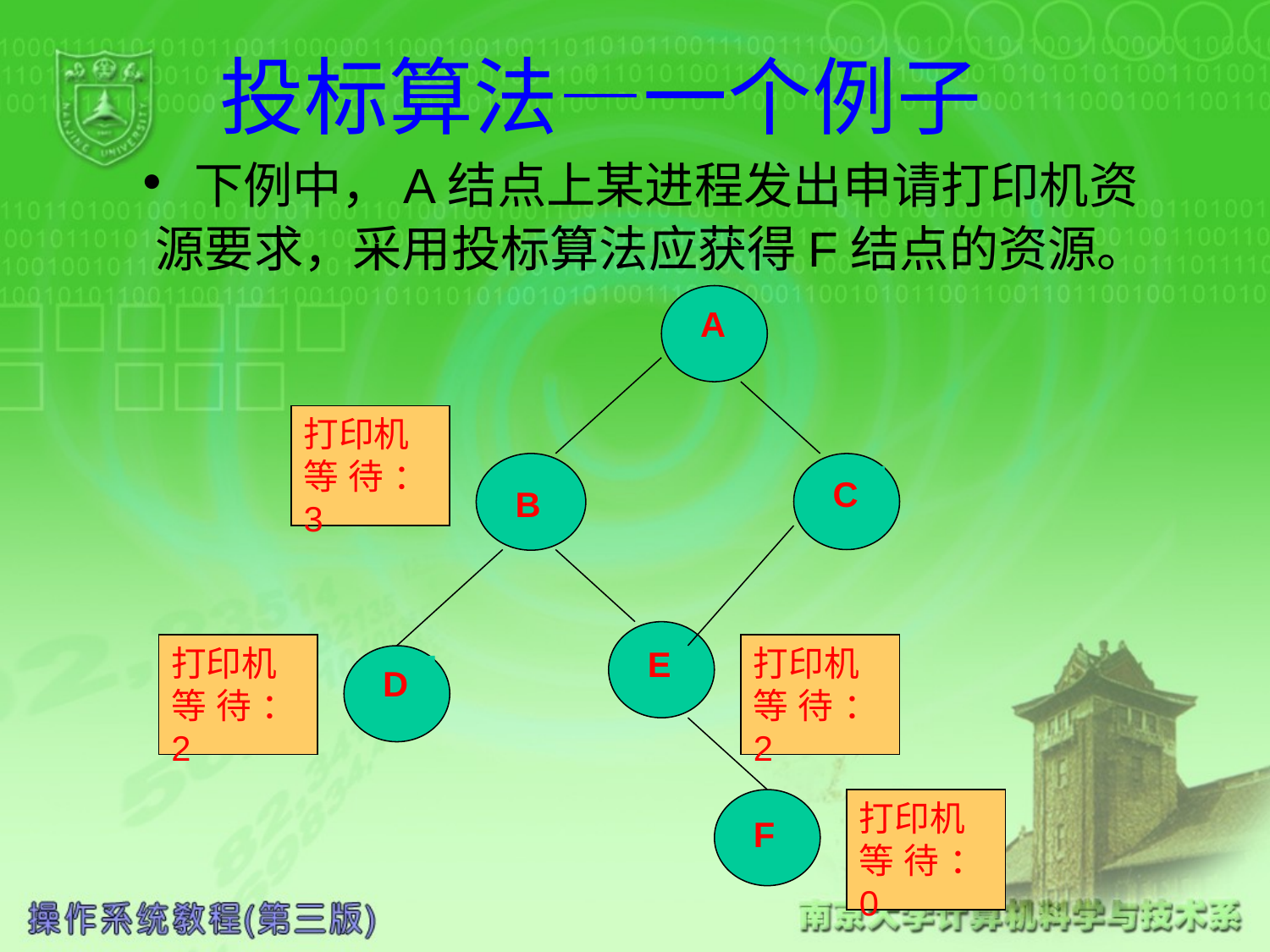

# 投标算法—一个例子
 •下例中，A结点上某进程发出申请打印机资源要求，采用投标算法应获得F结点的资源。

A

打印机
等待：3

C
B

打印机
等待：2
打印机
等待：2
E

D

打印机
等待：0
F